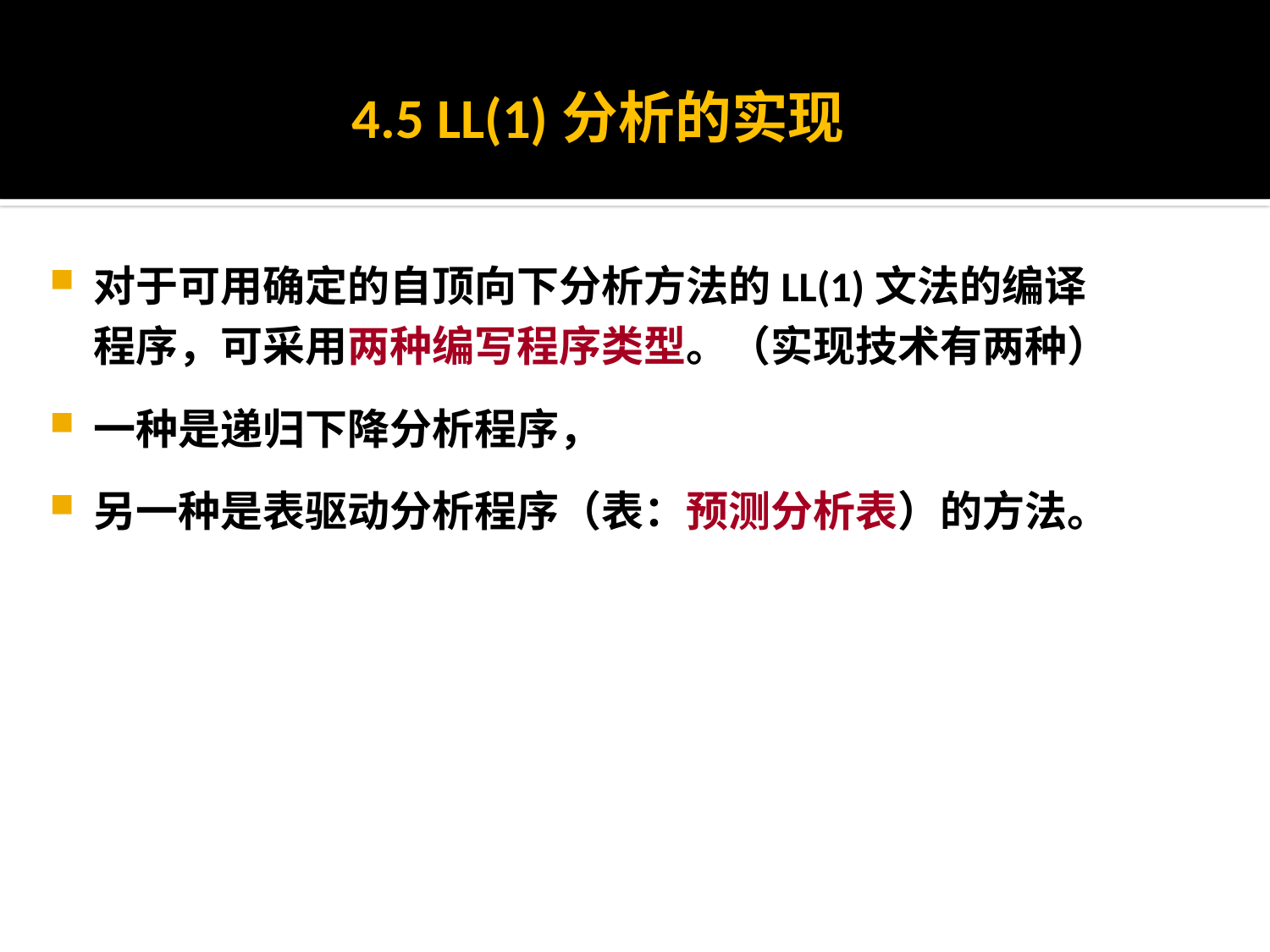

4.5 LL(1)分析的实现
对于可用确定的自顶向下分析方法的LL(1)文法的编译程序，可采用两种编写程序类型。（实现技术有两种）
一种是递归下降分析程序，
另一种是表驱动分析程序（表：预测分析表）的方法。

2